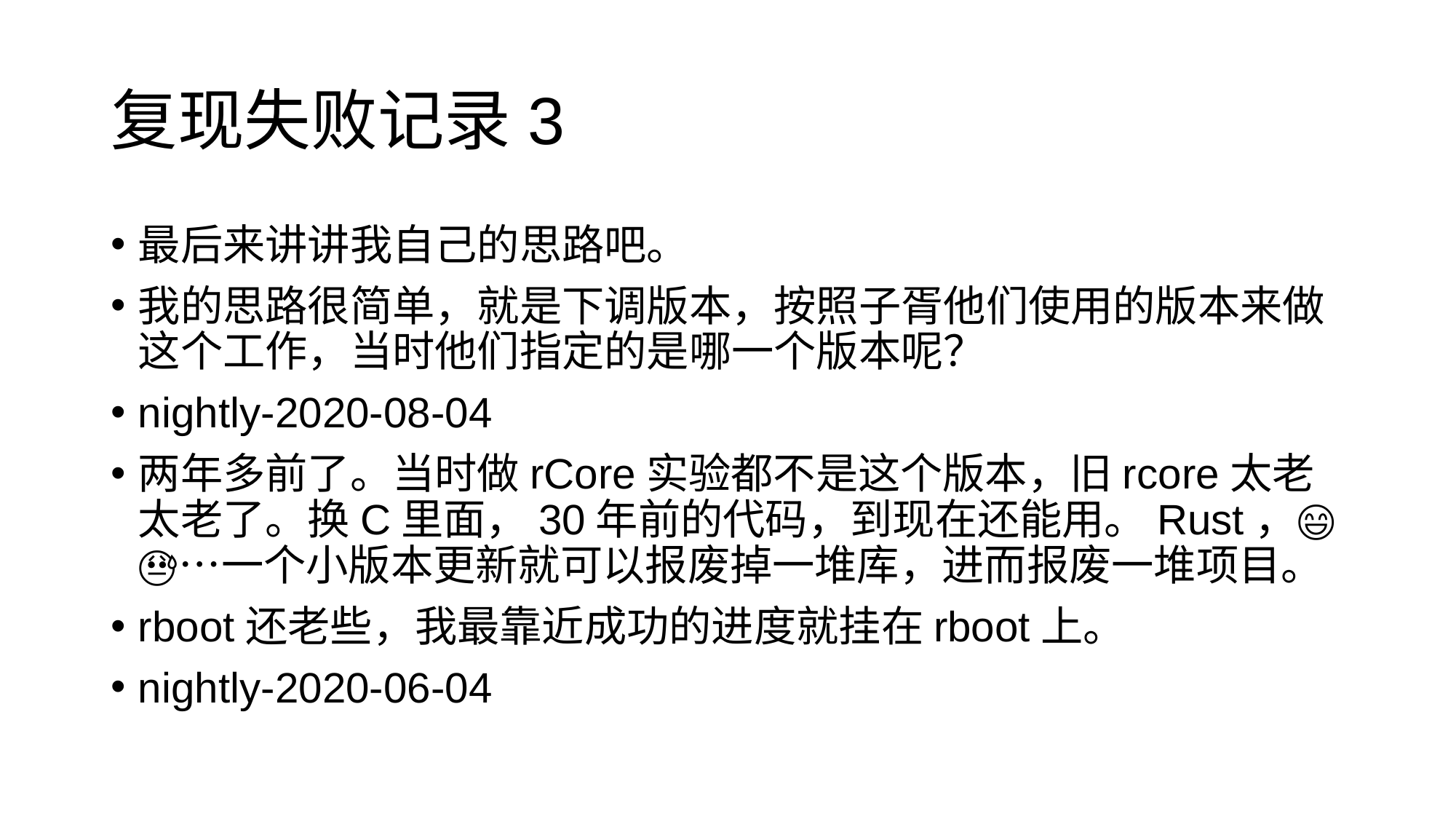

# 复现失败记录3
最后来讲讲我自己的思路吧。
我的思路很简单，就是下调版本，按照子胥他们使用的版本来做这个工作，当时他们指定的是哪一个版本呢？
nightly-2020-08-04
两年多前了。当时做rCore实验都不是这个版本，旧rcore太老太老了。换C里面，30年前的代码，到现在还能用。Rust，😄😓…一个小版本更新就可以报废掉一堆库，进而报废一堆项目。
rboot还老些，我最靠近成功的进度就挂在rboot上。
nightly-2020-06-04